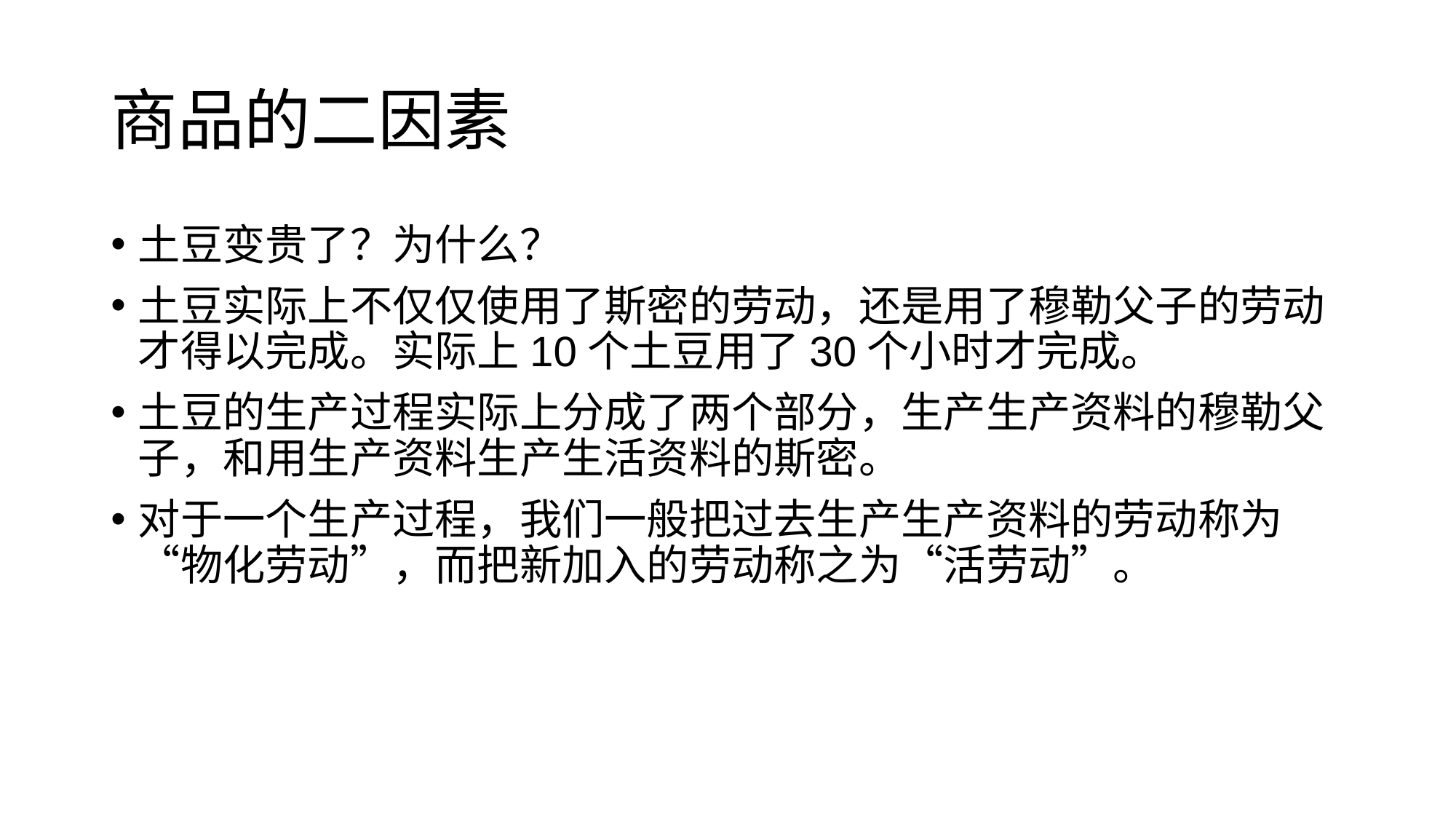

# 商品的二因素
土豆变贵了？为什么？
土豆实际上不仅仅使用了斯密的劳动，还是用了穆勒父子的劳动才得以完成。实际上10个土豆用了30个小时才完成。
土豆的生产过程实际上分成了两个部分，生产生产资料的穆勒父子，和用生产资料生产生活资料的斯密。
对于一个生产过程，我们一般把过去生产生产资料的劳动称为“物化劳动”，而把新加入的劳动称之为“活劳动”。